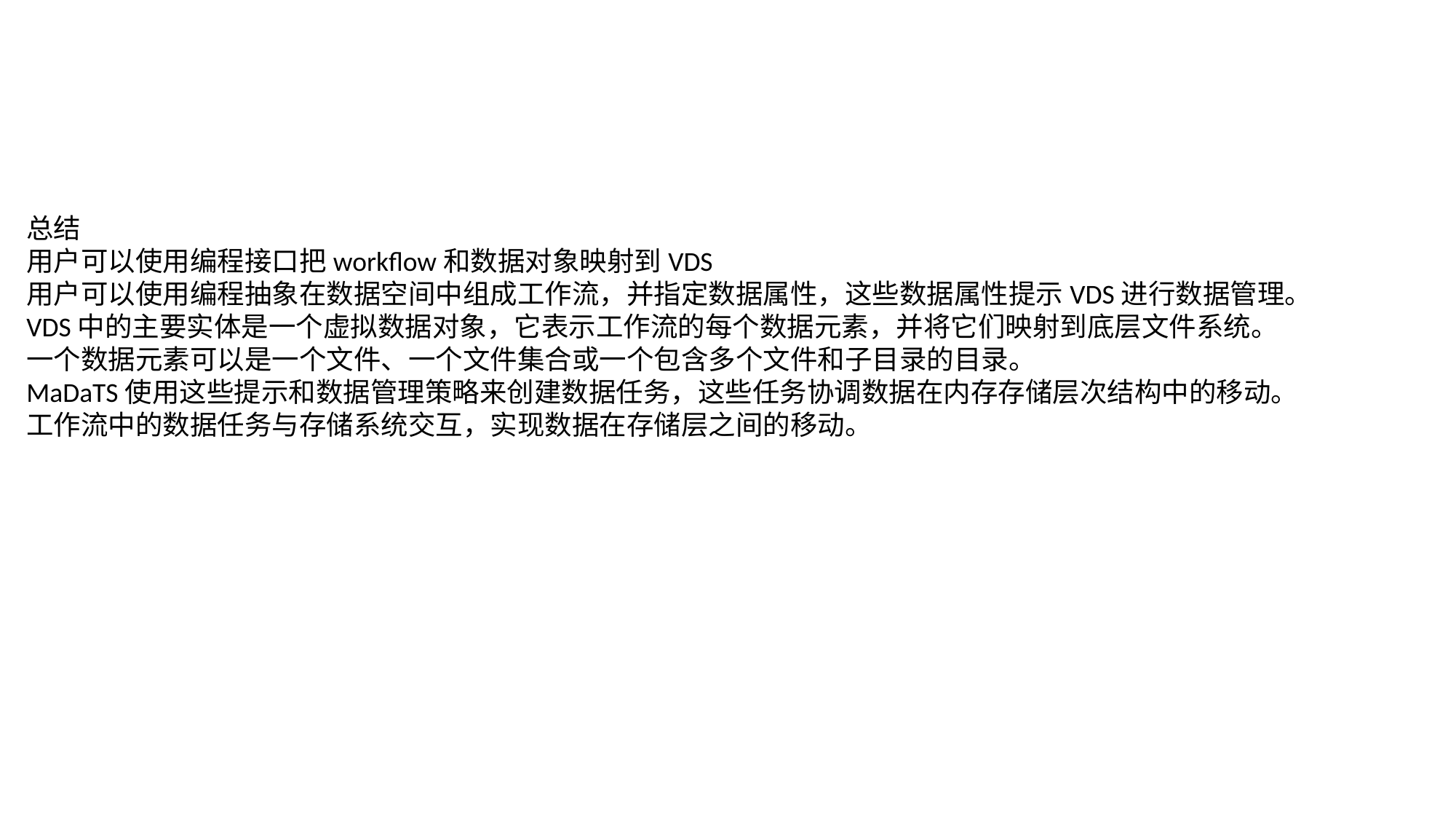

总结
用户可以使用编程接口把workflow和数据对象映射到VDS
用户可以使用编程抽象在数据空间中组成工作流，并指定数据属性，这些数据属性提示VDS进行数据管理。
VDS中的主要实体是一个虚拟数据对象，它表示工作流的每个数据元素，并将它们映射到底层文件系统。
一个数据元素可以是一个文件、一个文件集合或一个包含多个文件和子目录的目录。
MaDaTS使用这些提示和数据管理策略来创建数据任务，这些任务协调数据在内存存储层次结构中的移动。
工作流中的数据任务与存储系统交互，实现数据在存储层之间的移动。